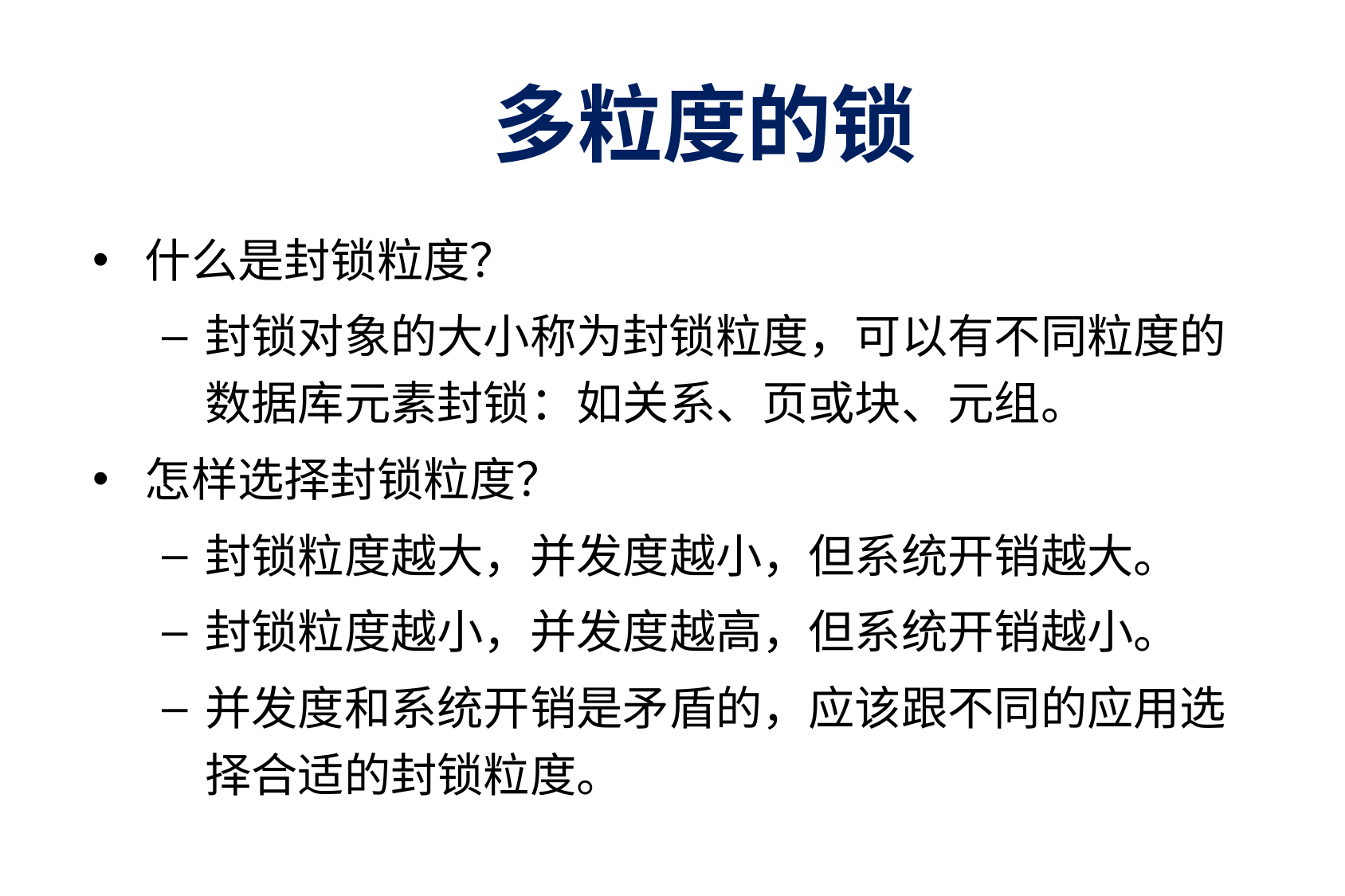

# 多粒度的锁
什么是封锁粒度？
封锁对象的大小称为封锁粒度，可以有不同粒度的数据库元素封锁：如关系、页或块、元组。
怎样选择封锁粒度？
封锁粒度越大，并发度越小，但系统开销越大。
封锁粒度越小，并发度越高，但系统开销越小。
并发度和系统开销是矛盾的，应该跟不同的应用选择合适的封锁粒度。